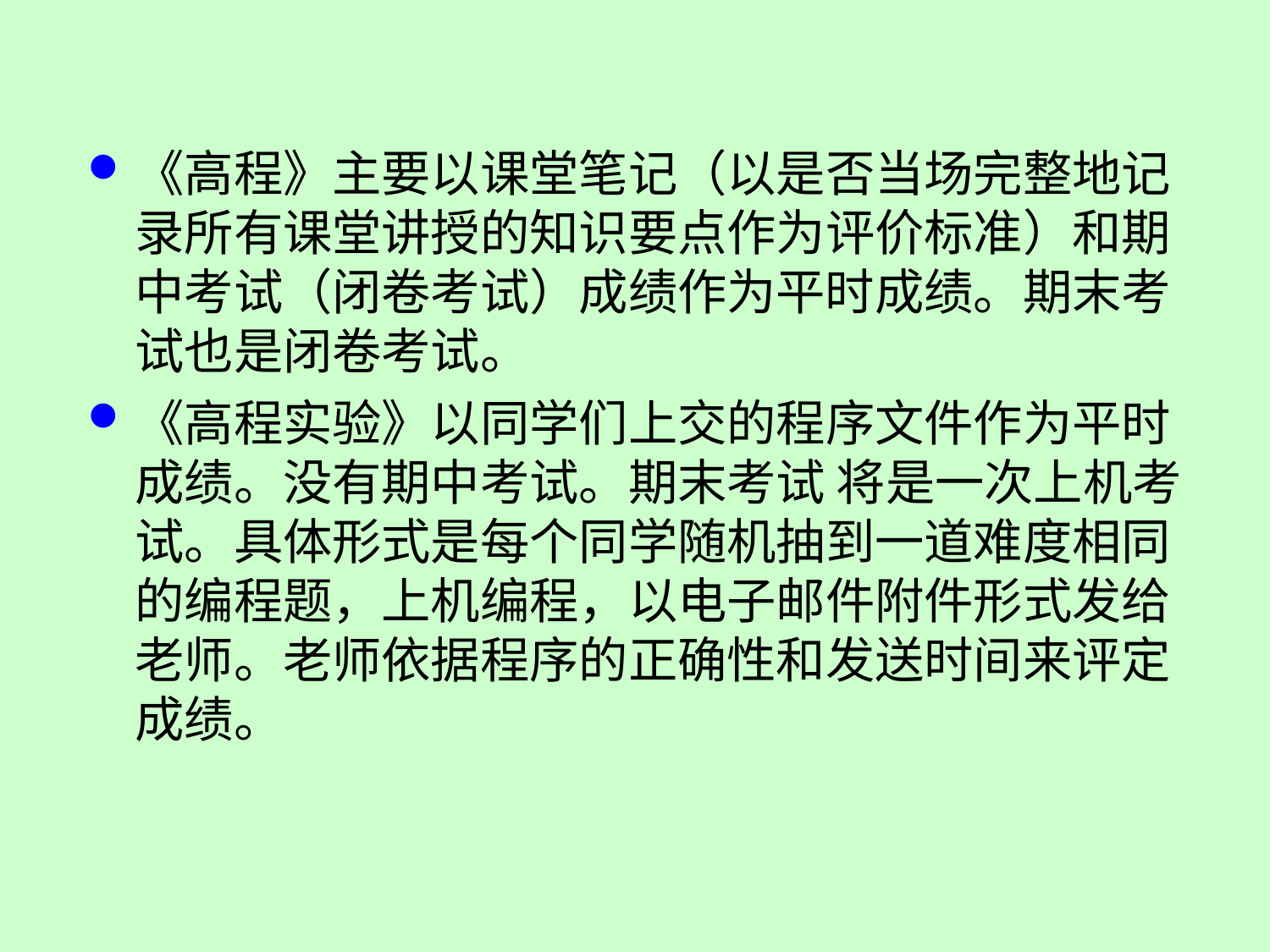

《高程》主要以课堂笔记（以是否当场完整地记录所有课堂讲授的知识要点作为评价标准）和期中考试（闭卷考试）成绩作为平时成绩。期末考试也是闭卷考试。
《高程实验》以同学们上交的程序文件作为平时成绩。没有期中考试。期末考试 将是一次上机考试。具体形式是每个同学随机抽到一道难度相同的编程题，上机编程，以电子邮件附件形式发给老师。老师依据程序的正确性和发送时间来评定成绩。
10